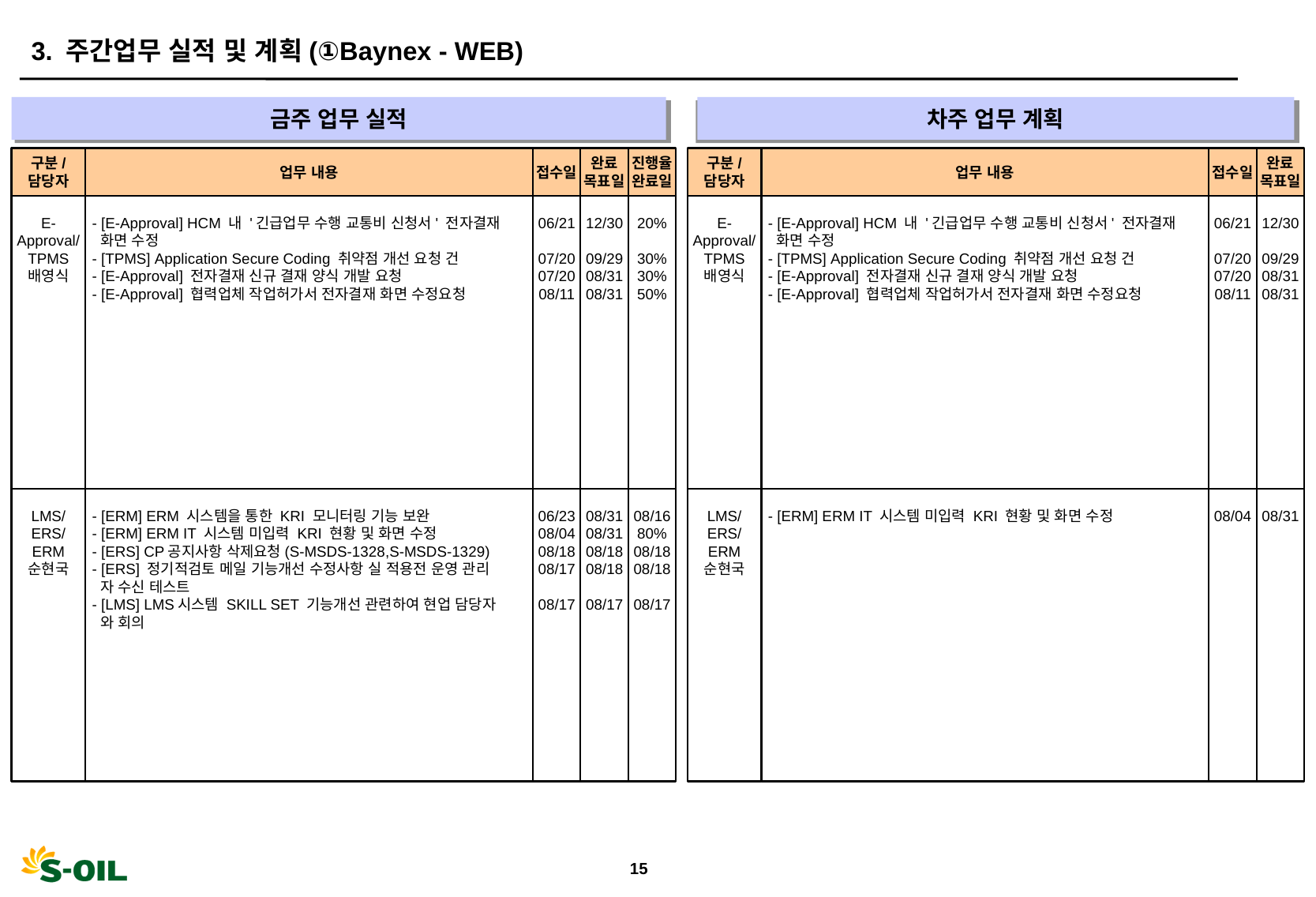

3. 주간업무 실적 및 계획(①Baynex - WEB)
금주 업무 실적
차주 업무 계획
" "
" "
구분/
담당자
업무 내용
접수일
완료
목표일
진행율
완료일
구분/
담당자
업무 내용
접수일
완료
목표일
E-Approval/
TPMS
배영식

- [E-Approval] HCM 내 '긴급업무 수행 교통비 신청서' 전자결재
  화면 수정
- [TPMS] Application Secure Coding 취약점 개선 요청 건
- [E-Approval] 전자결재 신규 결재 양식 개발 요청
- [E-Approval] 협력업체 작업허가서 전자결재 화면 수정요청
06/21
07/20
07/20
08/11
12/30
09/29
08/31
08/31
20%
30%
30%
50%
E-Approval/
TPMS
배영식

- [E-Approval] HCM 내 '긴급업무 수행 교통비 신청서' 전자결재
  화면 수정
- [TPMS] Application Secure Coding 취약점 개선 요청 건
- [E-Approval] 전자결재 신규 결재 양식 개발 요청
- [E-Approval] 협력업체 작업허가서 전자결재 화면 수정요청
06/21
07/20
07/20
08/11
12/30
09/29
08/31
08/31
LMS/
ERS/
ERM
순현국

- [ERM] ERM 시스템을 통한 KRI 모니터링 기능 보완
- [ERM] ERM IT 시스템 미입력 KRI 현황 및 화면 수정
- [ERS] CP공지사항 삭제요청(S-MSDS-1328,S-MSDS-1329)
- [ERS] 정기적검토 메일 기능개선 수정사항 실 적용전 운영 관리
  자 수신 테스트
- [LMS] LMS시스템 SKILL SET 기능개선 관련하여 현업 담당자
  와 회의
06/23
08/04
08/18
08/17
08/17
08/31
08/31
08/18
08/18
08/17
08/16
80%
08/18
08/18
08/17
LMS/
ERS/
ERM
순현국

- [ERM] ERM IT 시스템 미입력 KRI 현황 및 화면 수정
08/04
08/31